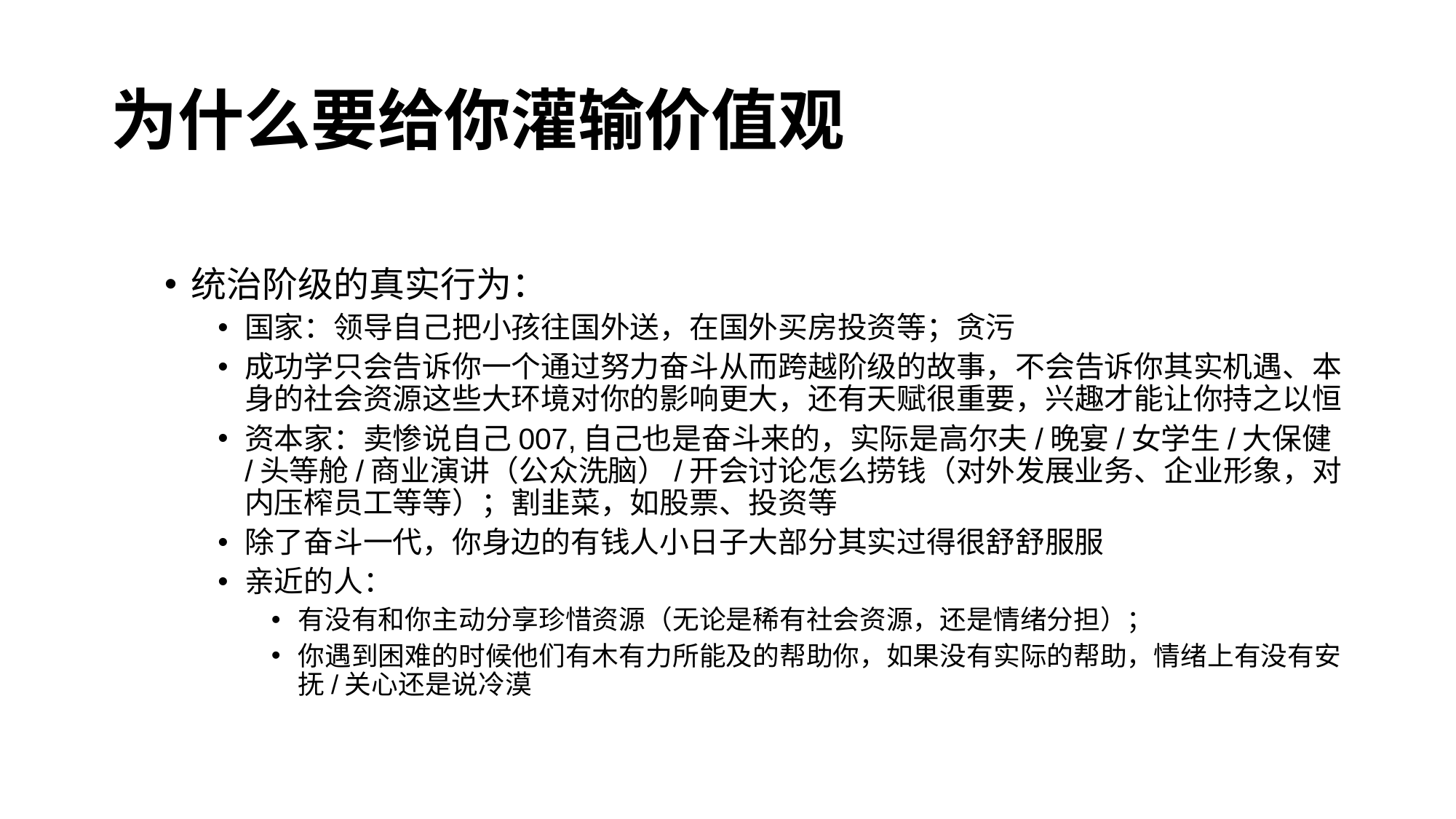

# 为什么要给你灌输价值观

统治阶级的真实行为：
国家：领导自己把小孩往国外送，在国外买房投资等；贪污
成功学只会告诉你一个通过努力奋斗从而跨越阶级的故事，不会告诉你其实机遇、本身的社会资源这些大环境对你的影响更大，还有天赋很重要，兴趣才能让你持之以恒
资本家：卖惨说自己007,自己也是奋斗来的，实际是高尔夫/晚宴/女学生/大保健/头等舱/商业演讲（公众洗脑）/开会讨论怎么捞钱（对外发展业务、企业形象，对内压榨员工等等）；割韭菜，如股票、投资等
除了奋斗一代，你身边的有钱人小日子大部分其实过得很舒舒服服
亲近的人：
有没有和你主动分享珍惜资源（无论是稀有社会资源，还是情绪分担）；
你遇到困难的时候他们有木有力所能及的帮助你，如果没有实际的帮助，情绪上有没有安抚/关心还是说冷漠